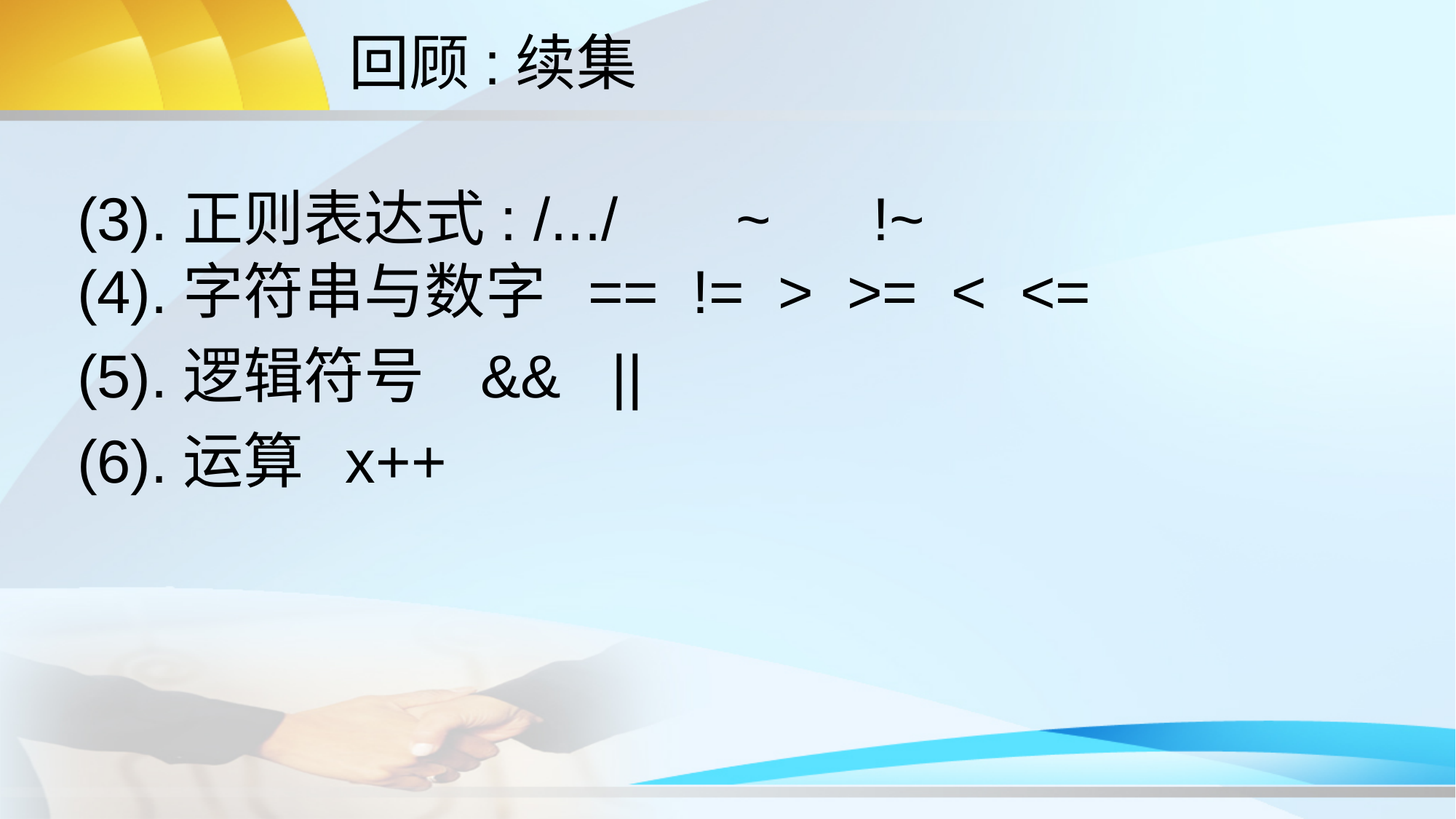

# 回顾:续集
(3).正则表达式: /.../       ~      !~
(4).字符串与数字  ==  !=  >  >=  <  <=
(5).逻辑符号   &&   ||
(6).运算  x++